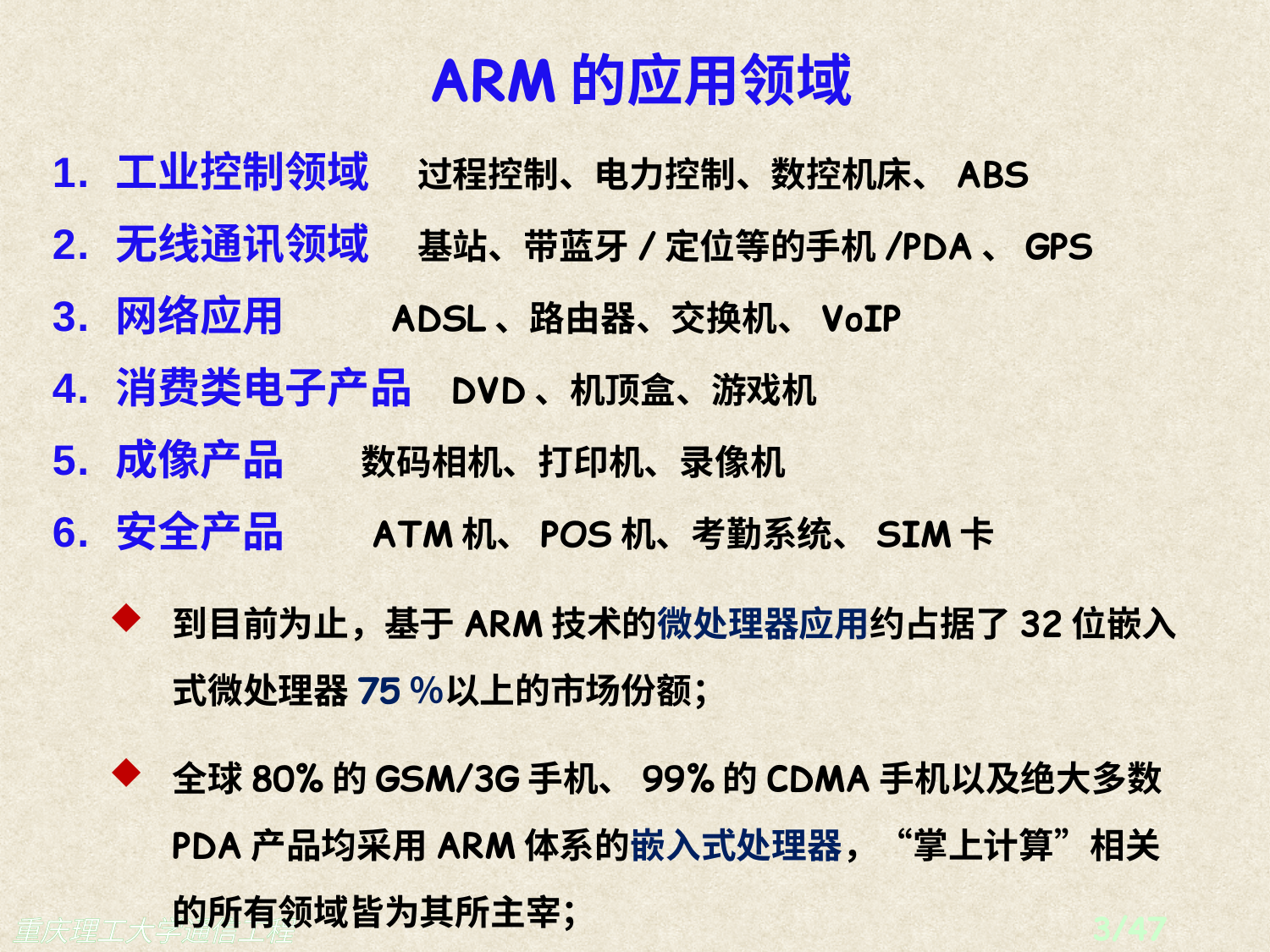

# ARM的应用领域
工业控制领域     过程控制、电力控制、数控机床、ABS
无线通讯领域     基站、带蓝牙/定位等的手机/PDA、GPS
网络应用          ADSL、路由器、交换机、VoIP
消费类电子产品   DVD、机顶盒、游戏机
成像产品        数码相机、打印机、录像机
安全产品        ATM机、POS机、考勤系统、SIM卡
到目前为止，基于ARM技术的微处理器应用约占据了32位嵌入式微处理器75％以上的市场份额；
全球80%的GSM/3G手机、99%的CDMA手机以及绝大多数PDA产品均采用ARM体系的嵌入式处理器，“掌上计算”相关的所有领域皆为其所主宰；